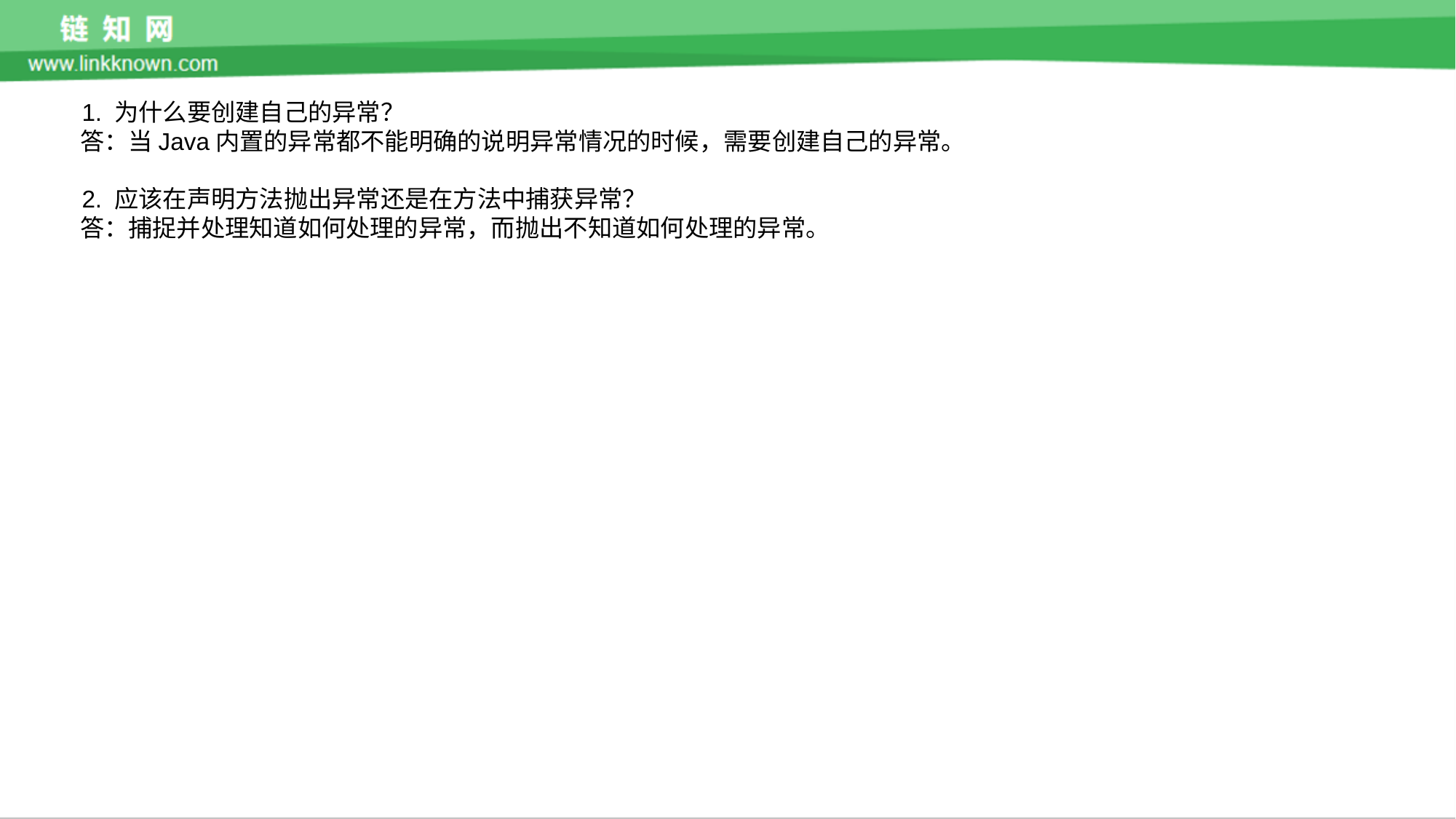

1. 为什么要创建自己的异常？
      答：当Java内置的异常都不能明确的说明异常情况的时候，需要创建自己的异常。

      2. 应该在声明方法抛出异常还是在方法中捕获异常？
      答：捕捉并处理知道如何处理的异常，而抛出不知道如何处理的异常。